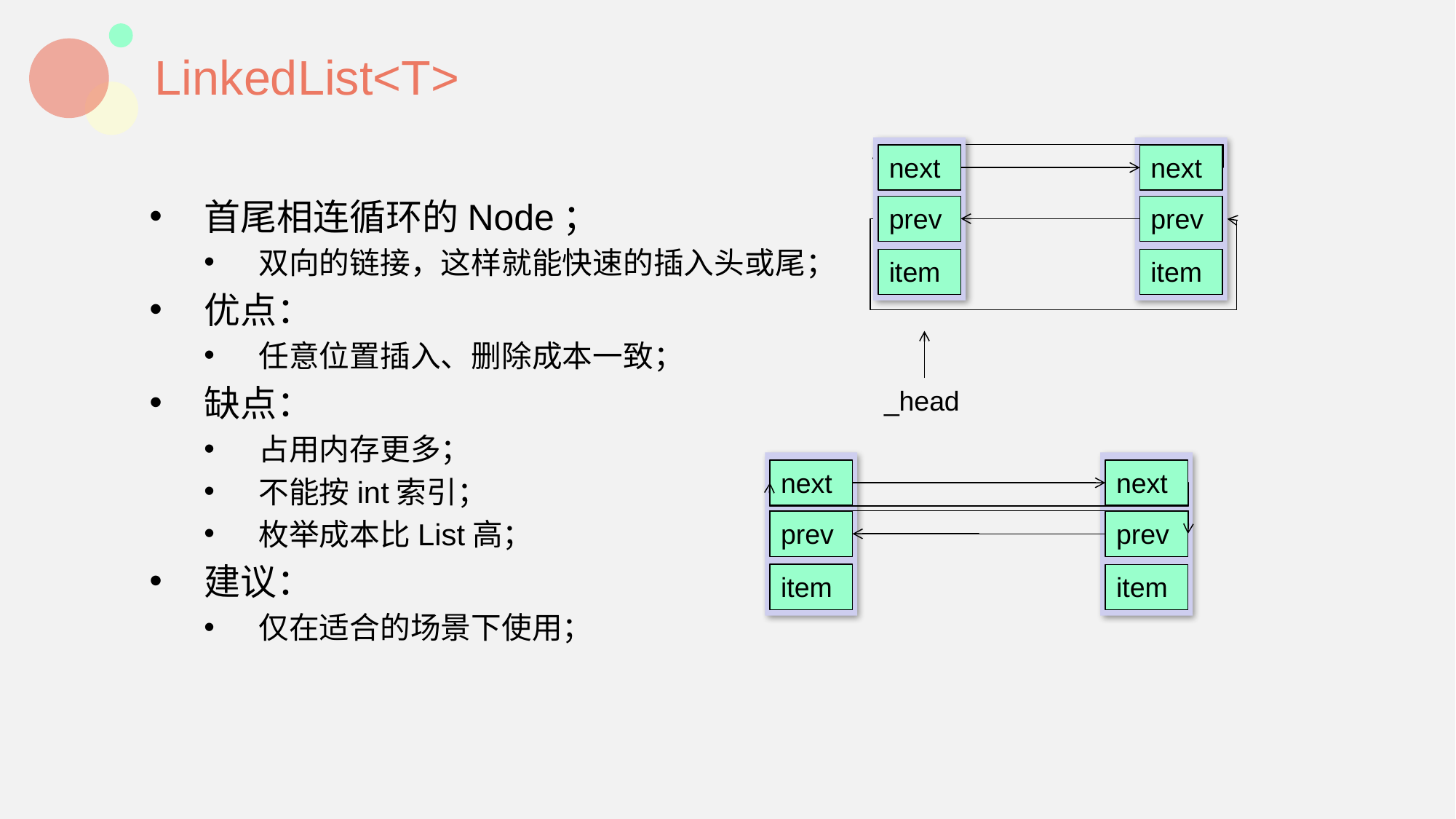

# LinkedList<T>

next
next
首尾相连循环的Node；
双向的链接，这样就能快速的插入头或尾；
优点：
任意位置插入、删除成本一致；
缺点：
占用内存更多；
不能按int索引；
枚举成本比List高；
建议：
仅在适合的场景下使用；

prev
prev
item
item
_head

next
next
prev
prev
item
item